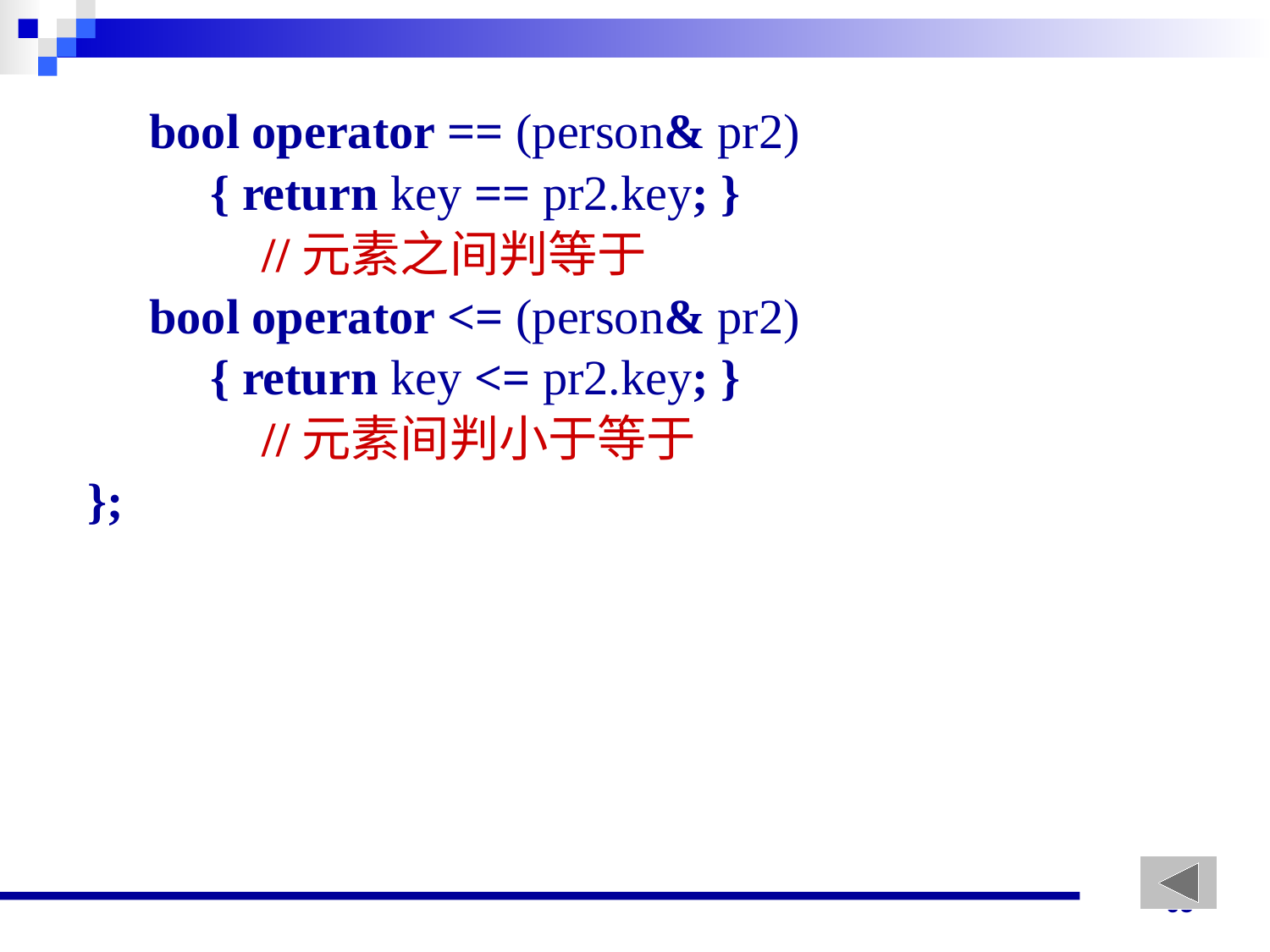

bool operator == (person& pr2)
          { return key == pr2.key; }
		//元素之间判等于
     bool operator <= (person& pr2)
          { return key <= pr2.key; }
		//元素间判小于等于
};

95